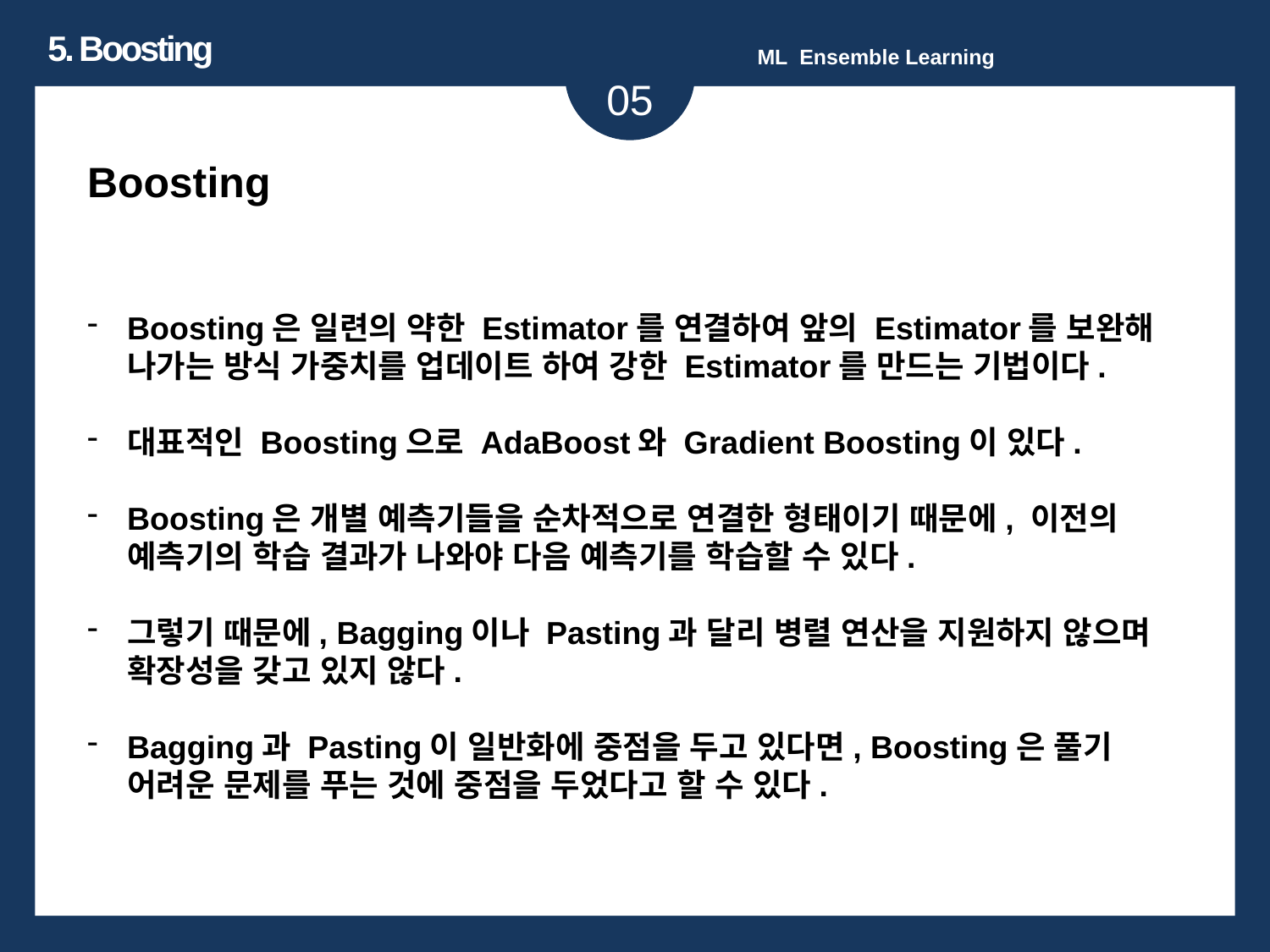

5. Boosting
ML  Ensemble Learning
05

Boosting

Boosting은 일련의 약한 Estimator를 연결하여 앞의 Estimator를 보완해 나가는 방식 가중치를 업데이트 하여 강한 Estimator를 만드는 기법이다.

대표적인 Boosting으로 AdaBoost와 Gradient Boosting이 있다.

Boosting은 개별 예측기들을 순차적으로 연결한 형태이기 때문에, 이전의 예측기의 학습 결과가 나와야 다음 예측기를 학습할 수 있다.

그렇기 때문에, Bagging이나 Pasting과 달리 병렬 연산을 지원하지 않으며 확장성을 갖고 있지 않다.

Bagging과 Pasting이 일반화에 중점을 두고 있다면, Boosting은 풀기 어려운 문제를 푸는 것에 중점을 두었다고 할 수 있다.